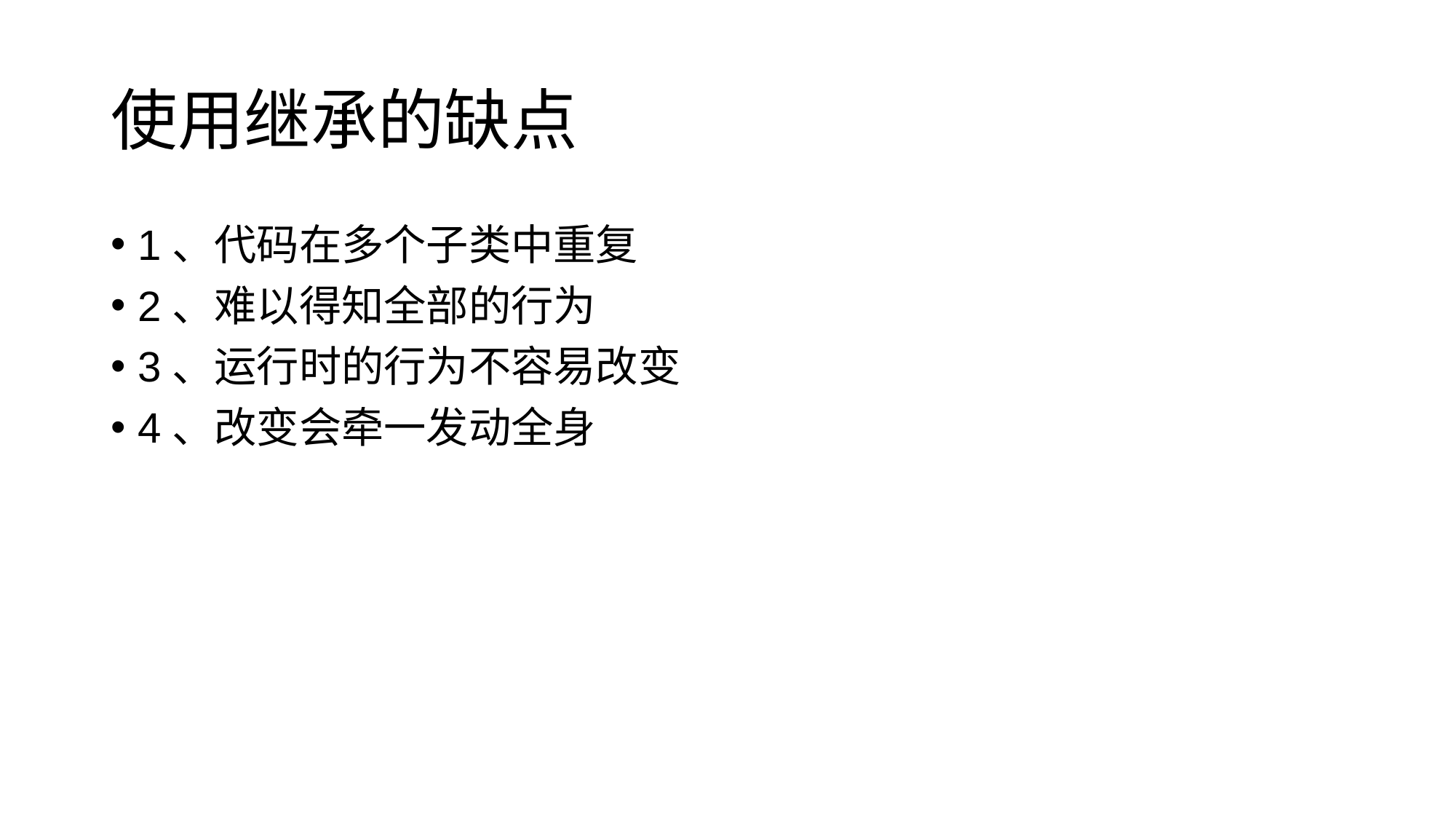

# 使用继承的缺点
1、代码在多个子类中重复
2、难以得知全部的行为
3、运行时的行为不容易改变
4、改变会牵一发动全身